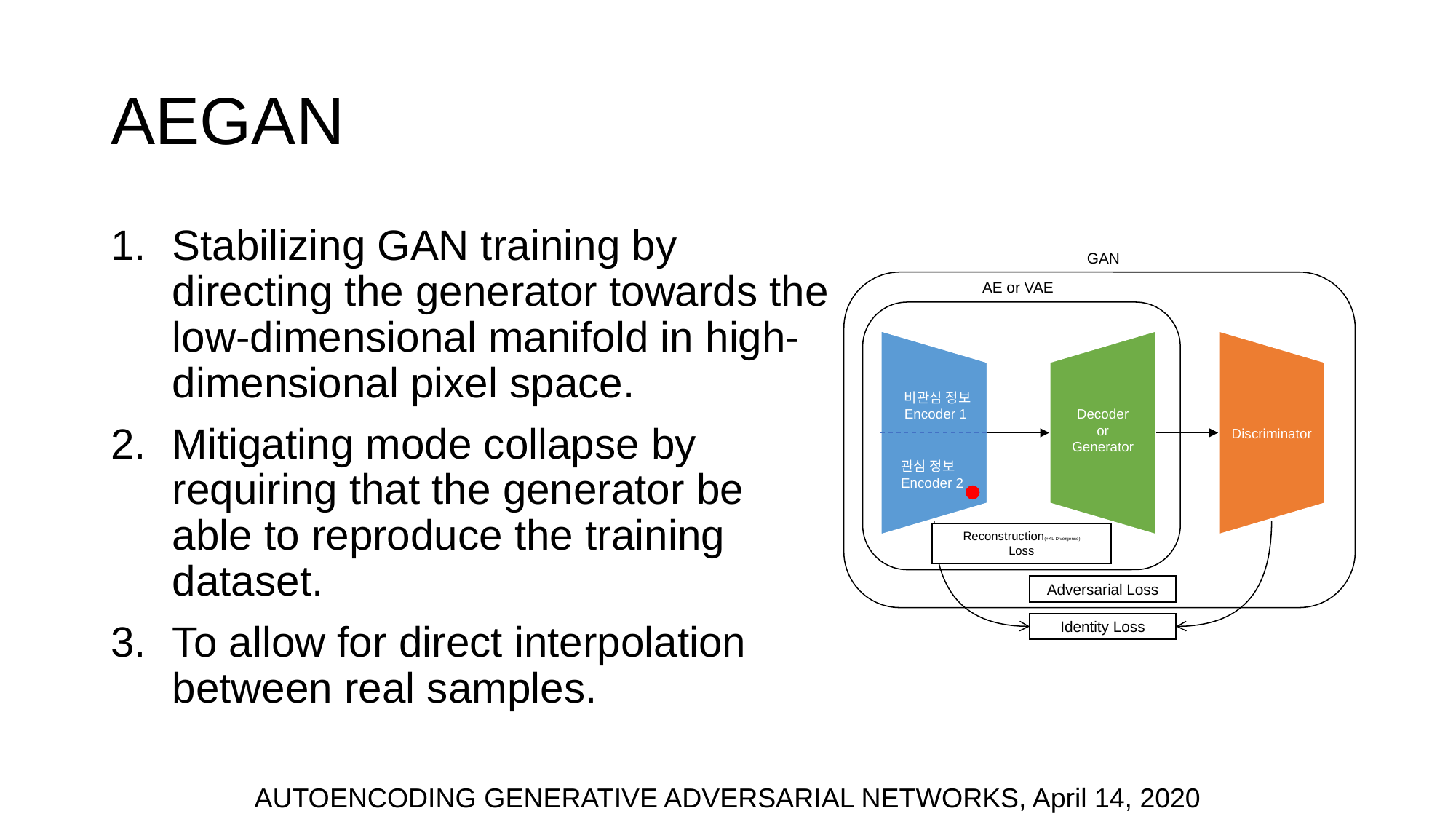

# AEGAN
Stabilizing GAN training by directing the generator towards the low-dimensional manifold in high-dimensional pixel space.
Mitigating mode collapse by requiring that the generator be able to reproduce the training dataset.
To allow for direct interpolation between real samples.
GAN

AE or VAE

비관심 정보
Encoder 1
Decoder
or
Generator
Discriminator
관심 정보
Encoder 2

Reconstruction(+KL Divergence)
Loss
Adversarial Loss
Identity Loss
AUTOENCODING GENERATIVE ADVERSARIAL NETWORKS, April 14, 2020